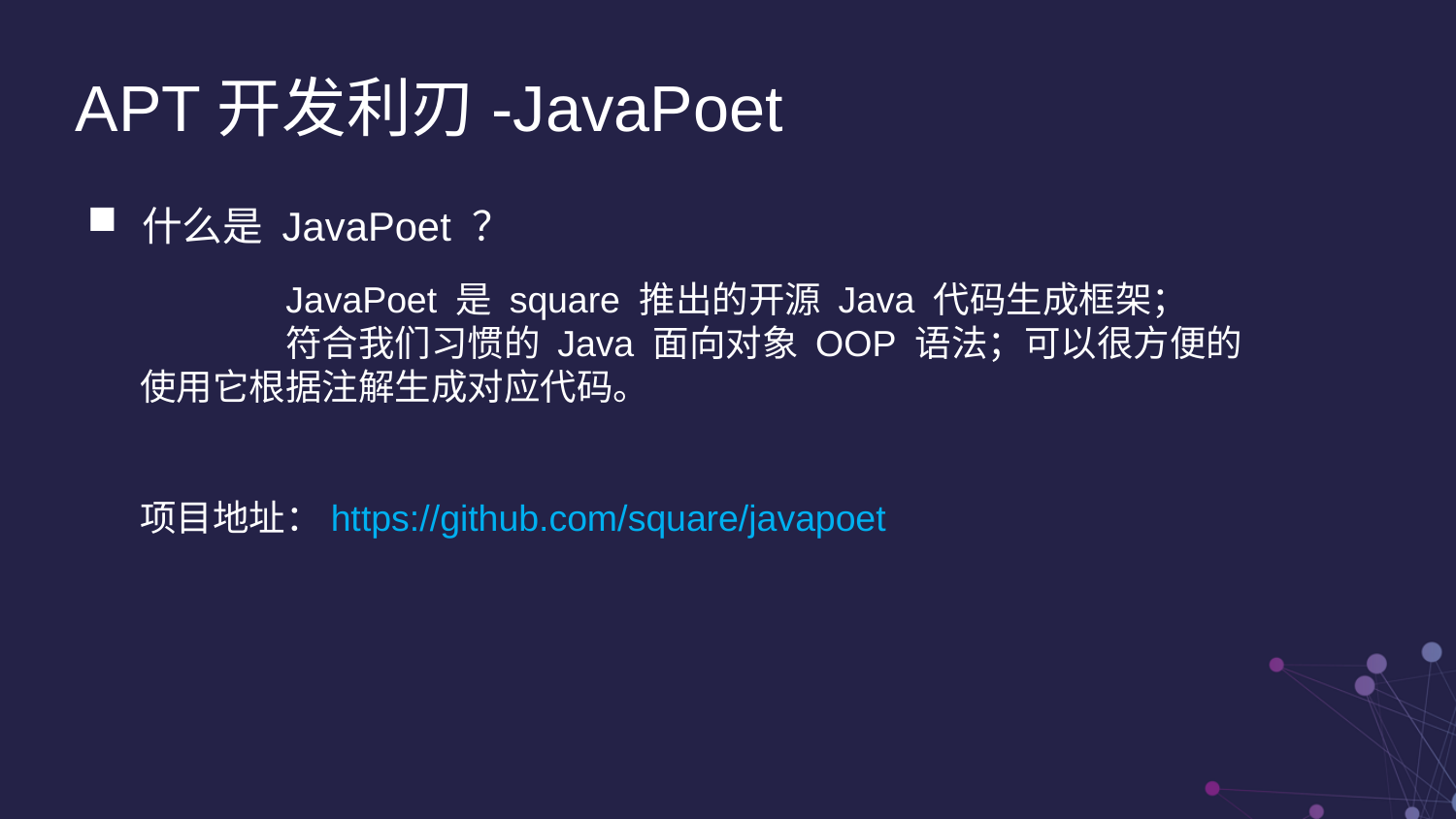

APT开发利刃-JavaPoet
什么是 JavaPoet ？
	JavaPoet 是 square 推出的开源 Java 代码生成框架；	符合我们习惯的 Java 面向对象 OOP 语法；可以很方便的使用它根据注解生成对应代码。

项目地址：https://github.com/square/javapoet